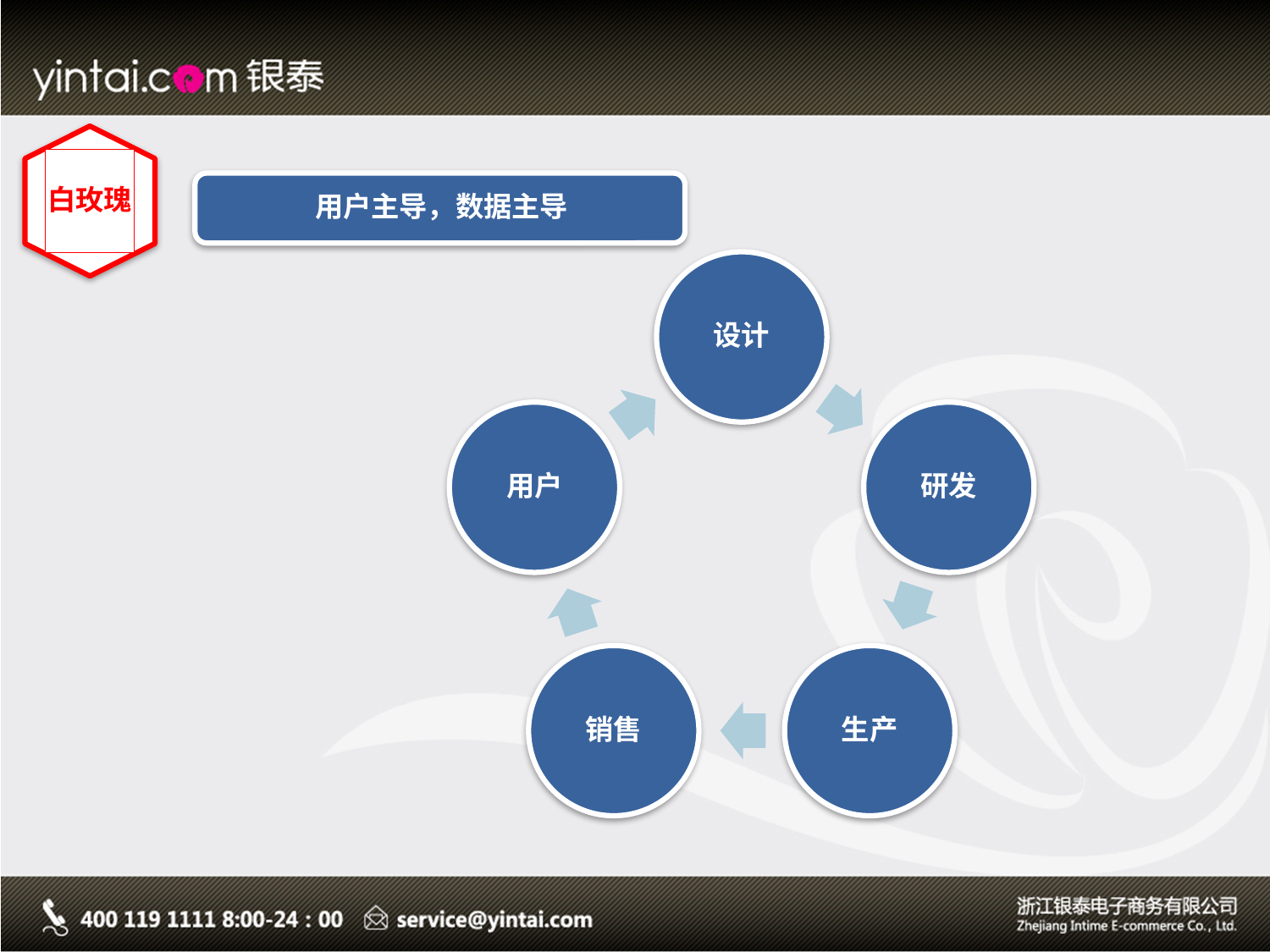

用户主导，数据主导

白玫瑰
设计

研发

生产

销售

用户